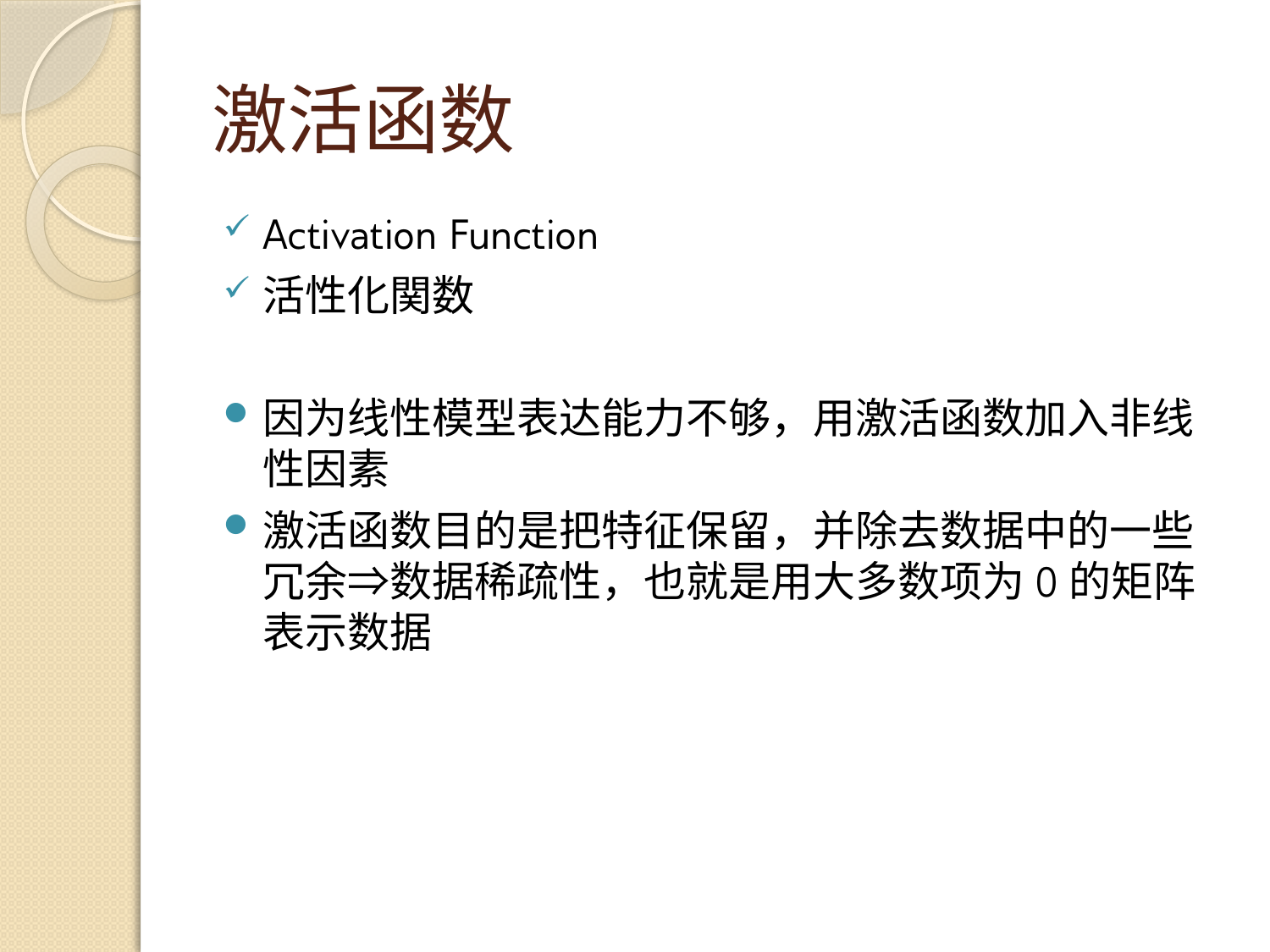

# 激活函数
Activation Function
活性化関数

因为线性模型表达能力不够，用激活函数加入非线性因素
激活函数目的是把特征保留，并除去数据中的一些冗余⇒数据稀疏性，也就是用大多数项为0的矩阵表示数据